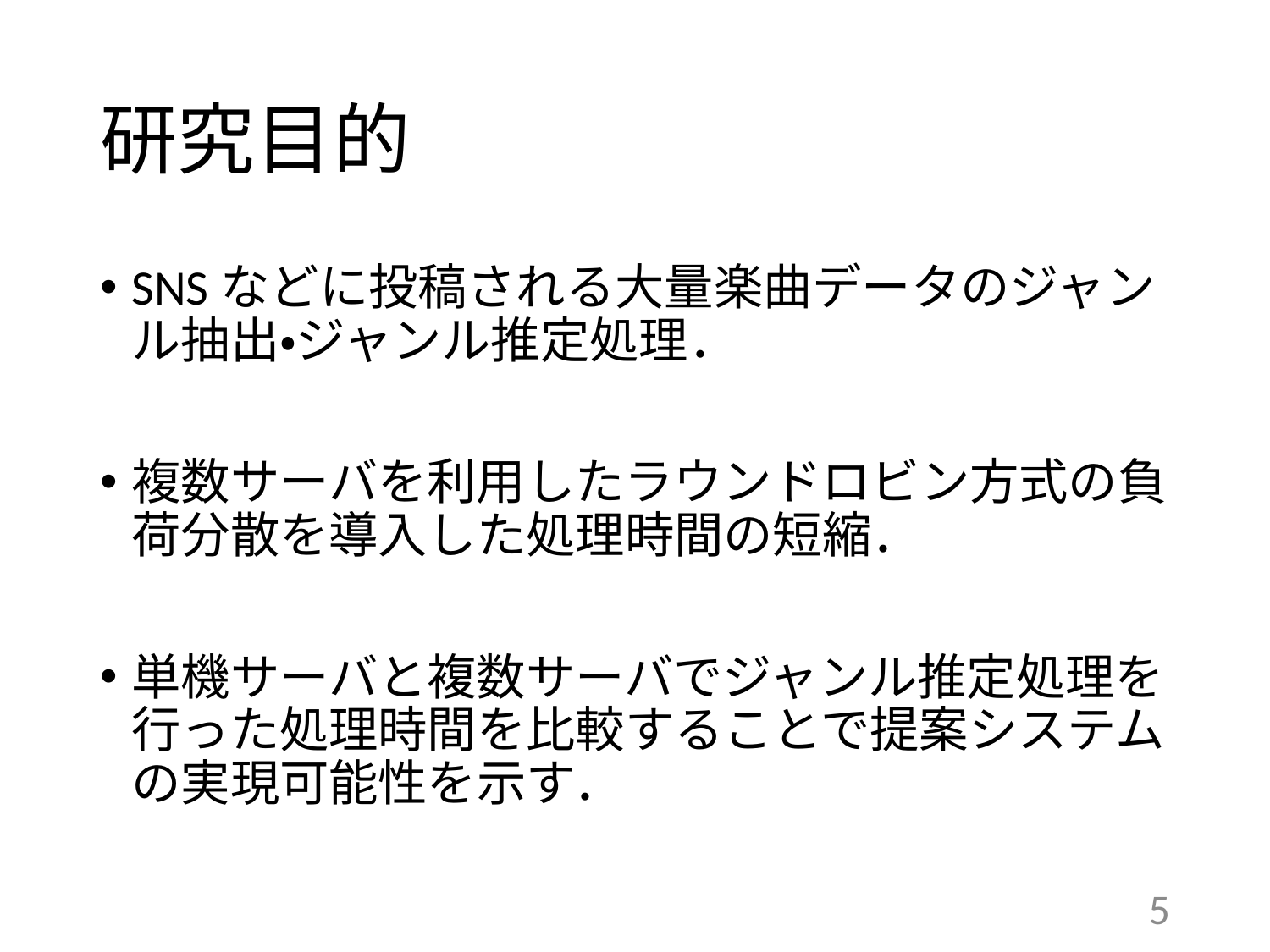

# 研究目的
SNSなどに投稿される大量楽曲データのジャンル抽出・ジャンル推定処理．

複数サーバを利用したラウンドロビン方式の負荷分散を導入した処理時間の短縮．

単機サーバと複数サーバでジャンル推定処理を行った処理時間を比較することで提案システムの実現可能性を示す．
5